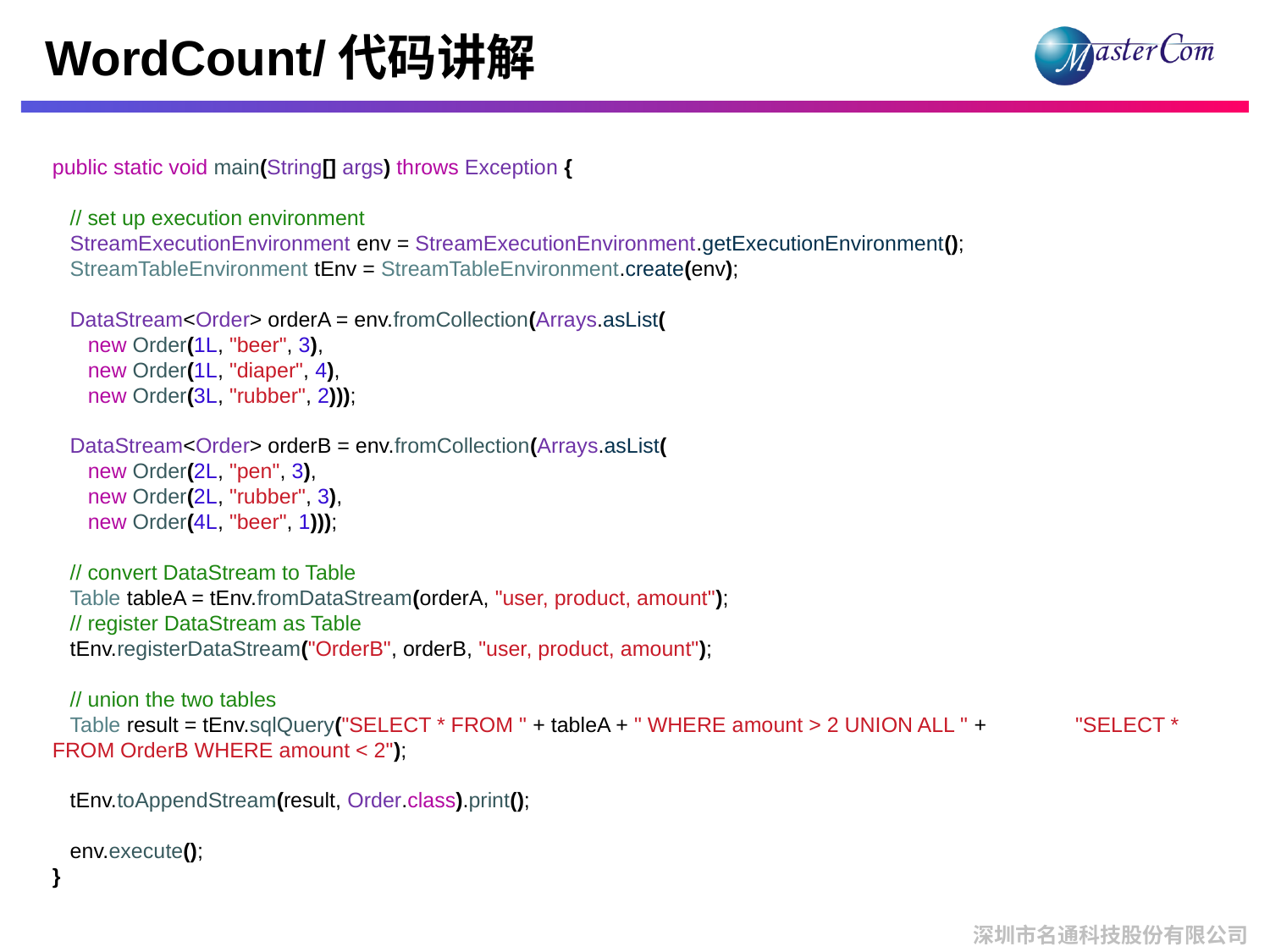

# WordCount/代码讲解
public static void main(String[] args) throws Exception {

   // set up execution environment
   StreamExecutionEnvironment env = StreamExecutionEnvironment.getExecutionEnvironment();
   StreamTableEnvironment tEnv = StreamTableEnvironment.create(env);

   DataStream<Order> orderA = env.fromCollection(Arrays.asList(
      new Order(1L, "beer", 3),
      new Order(1L, "diaper", 4),
      new Order(3L, "rubber", 2)));

   DataStream<Order> orderB = env.fromCollection(Arrays.asList(
      new Order(2L, "pen", 3),
      new Order(2L, "rubber", 3),
      new Order(4L, "beer", 1)));

   // convert DataStream to Table
   Table tableA = tEnv.fromDataStream(orderA, "user, product, amount");
   // register DataStream as Table
   tEnv.registerDataStream("OrderB", orderB, "user, product, amount");

   // union the two tables
   Table result = tEnv.sqlQuery("SELECT * FROM " + tableA + " WHERE amount > 2 UNION ALL " +               "SELECT * FROM OrderB WHERE amount < 2");

   tEnv.toAppendStream(result, Order.class).print();

   env.execute();
}